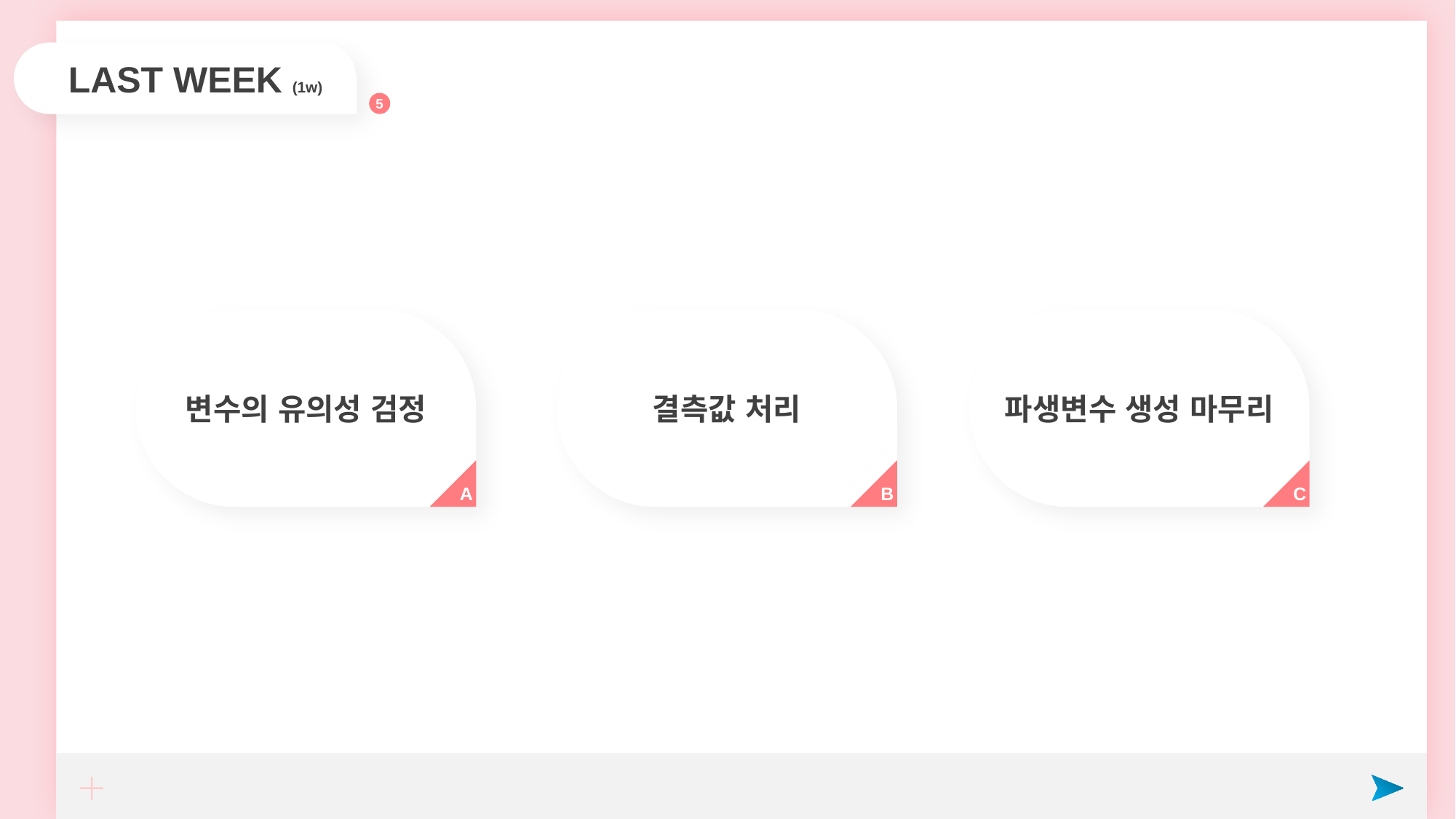

LAST WEEK (1w)

5
변수의 유의성 검정
결측값 처리
파생변수 생성 마무리
A
B
C